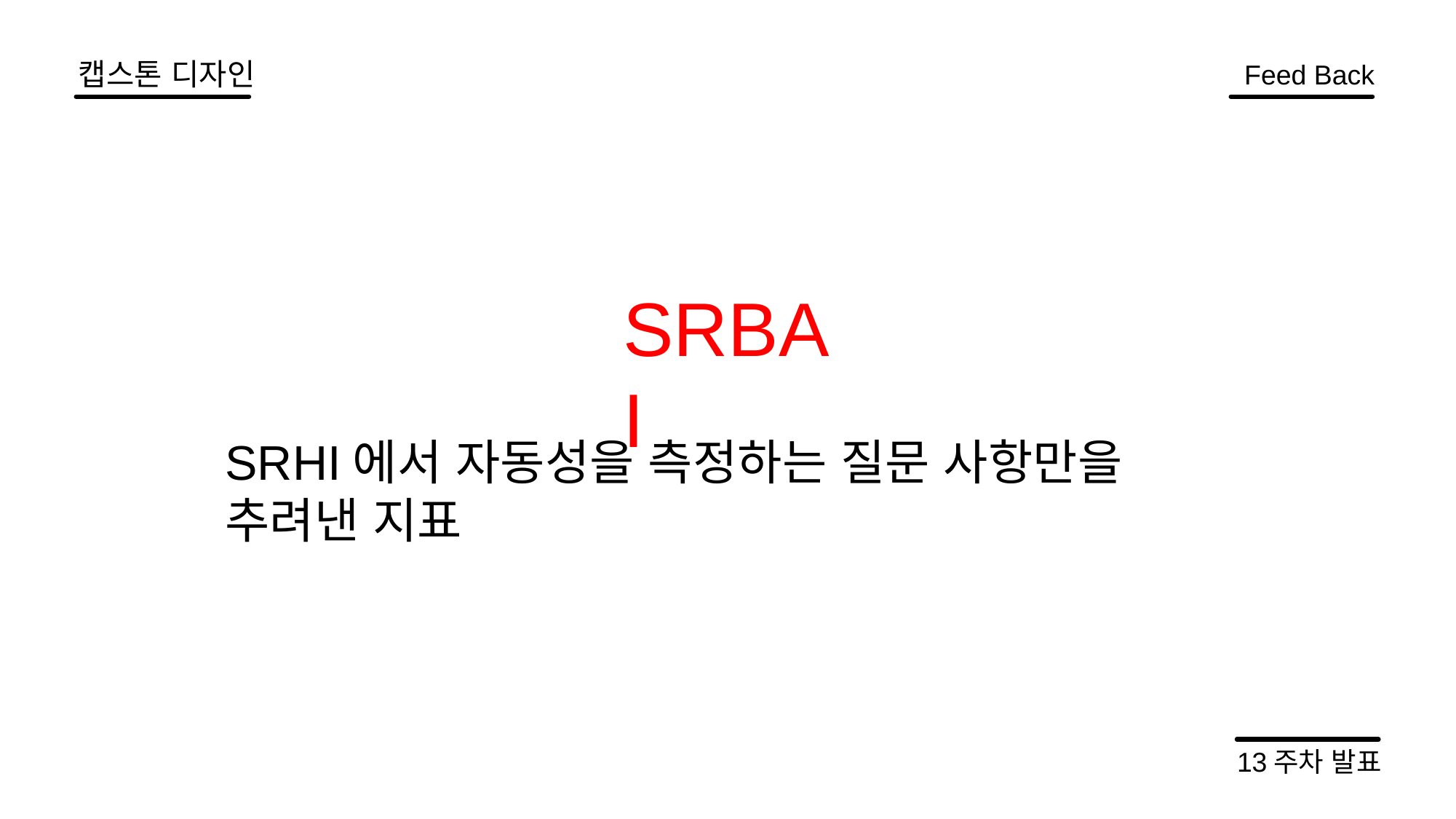

캡스톤 디자인
Feed Back
SRBAI
SRHI에서 자동성을 측정하는 질문 사항만을 추려낸 지표

13주차 발표